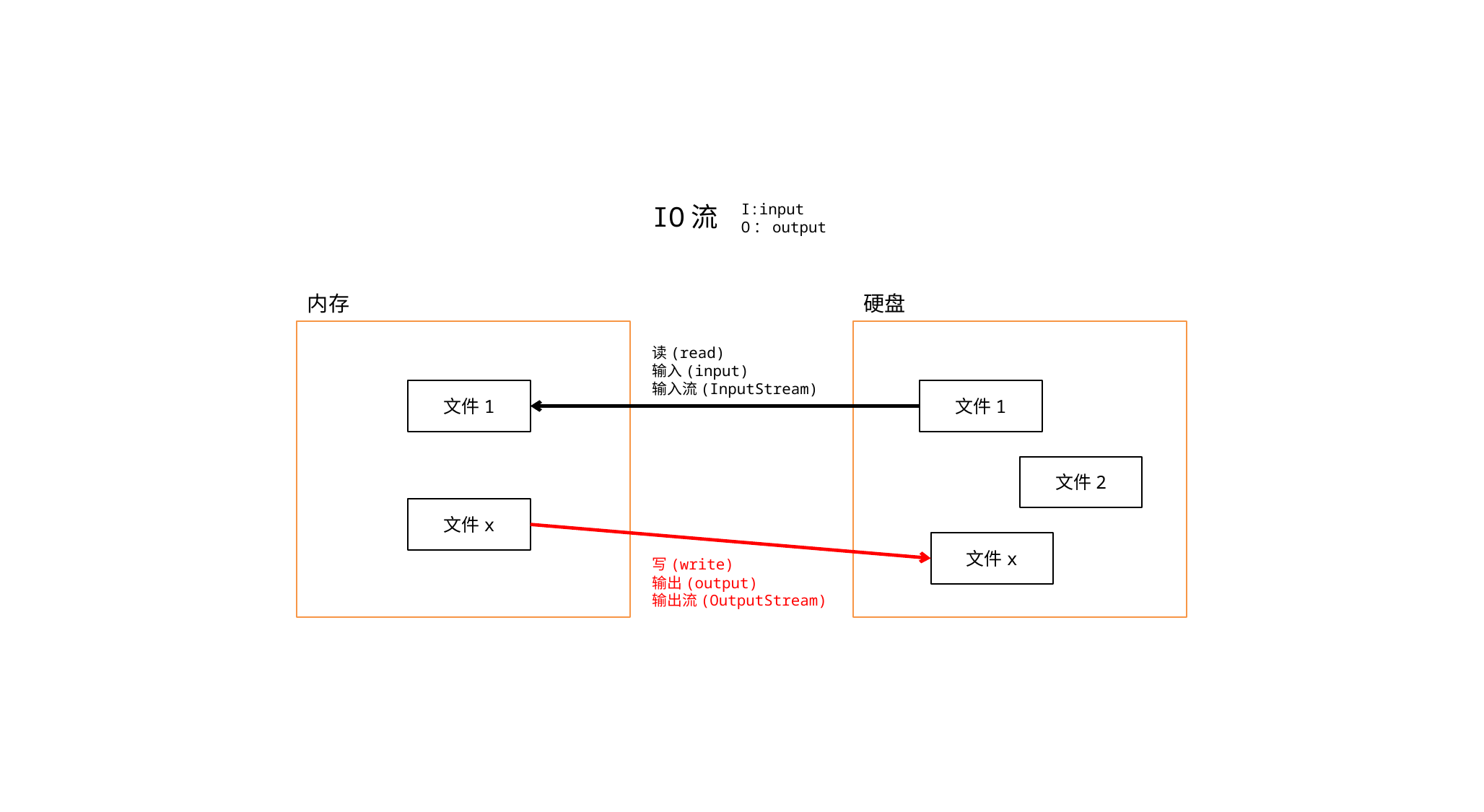

IO流
I:input
O：output
内存
硬盘

读(read)
输入(input)
输入流(InputStream)
文件1
文件1
文件2
文件x
文件x
写(write)
输出(output)
输出流(OutputStream)